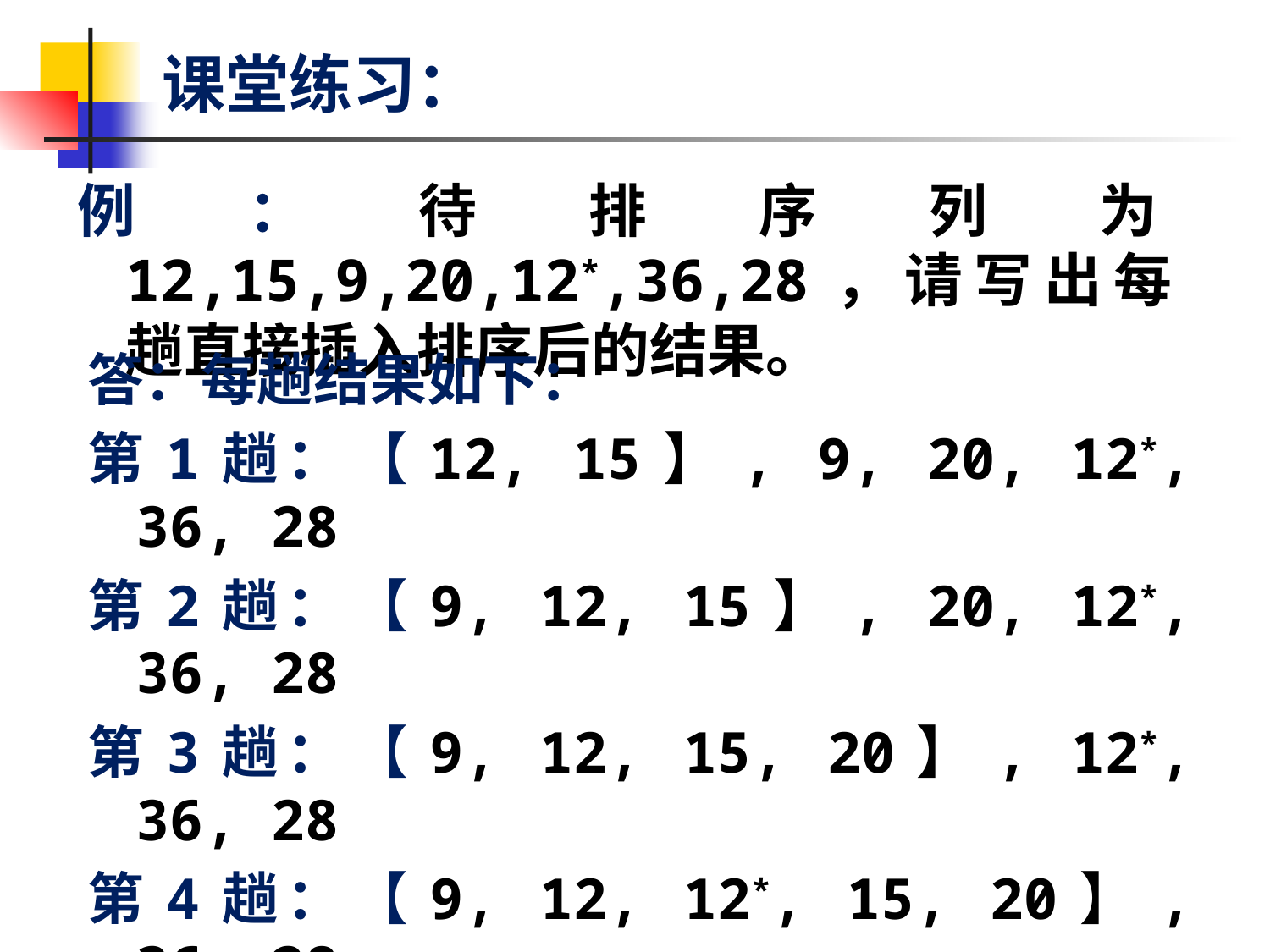

课堂练习：
例：待排序列为12,15,9,20,12*,36,28，请写出每趟直接插入排序后的结果。
答：每趟结果如下：
第1趟：【12, 15】, 9, 20, 12*, 36, 28
第2趟：【9, 12, 15】, 20, 12*, 36, 28
第3趟：【9, 12, 15, 20】, 12*, 36, 28
第4趟：【9, 12, 12*, 15, 20】, 36, 28
第5趟：【9, 12, 12*, 15, 20, 36】, 28
第6趟：【9, 12, 12*, 15, 20, 28, 36】